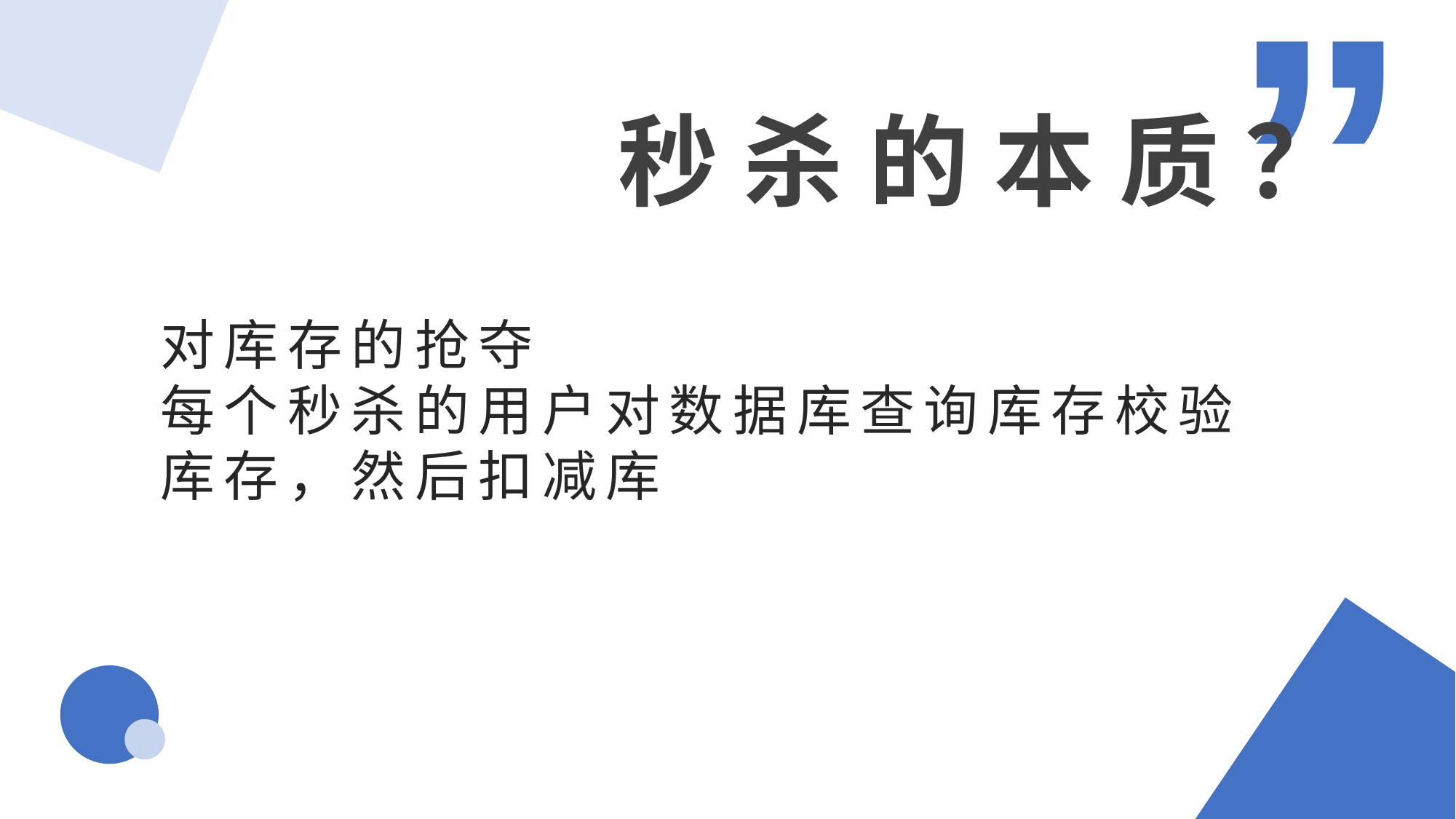

“

秒杀的本质？
对库存的抢夺
每个秒杀的用户对数据库查询库存校验库存，然后扣减库